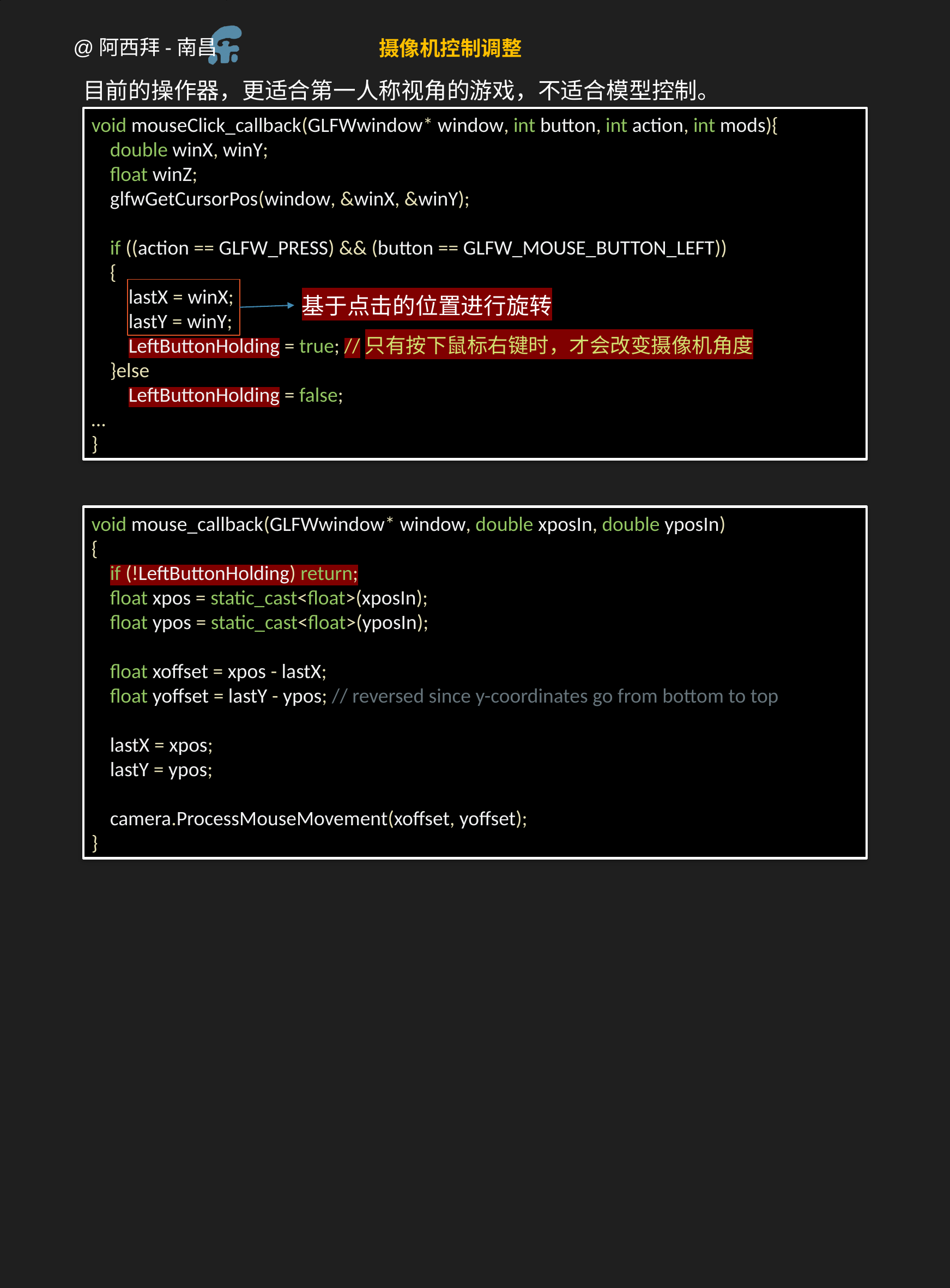

摄像机控制调整
目前的操作器，更适合第一人称视角的游戏，不适合模型控制。
void mouseClick_callback(GLFWwindow* window, int button, int action, int mods){
    double winX, winY;
    float winZ;
    glfwGetCursorPos(window, &winX, &winY);

    if ((action == GLFW_PRESS) && (button == GLFW_MOUSE_BUTTON_LEFT))
    {
        lastX = winX;
        lastY = winY;
        LeftButtonHolding = true; //只有按下鼠标右键时，才会改变摄像机角度
    }else
        LeftButtonHolding = false;
…
}

基于点击的位置进行旋转
void mouse_callback(GLFWwindow* window, double xposIn, double yposIn)
{
    if (!LeftButtonHolding) return;
    float xpos = static_cast<float>(xposIn);
    float ypos = static_cast<float>(yposIn);

    float xoffset = xpos - lastX;
    float yoffset = lastY - ypos; // reversed since y-coordinates go from bottom to top

    lastX = xpos;
    lastY = ypos;

    camera.ProcessMouseMovement(xoffset, yoffset);
}